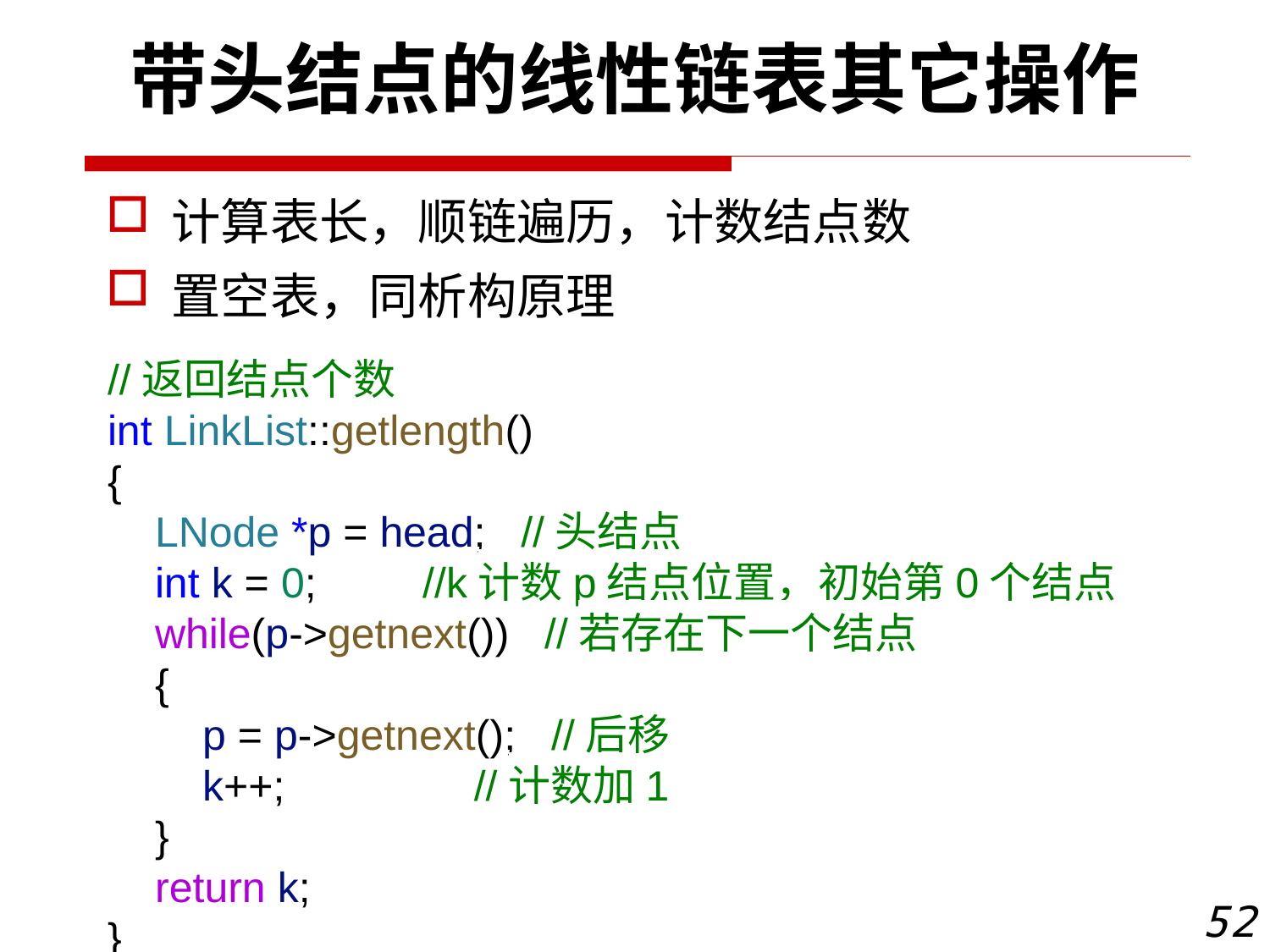

带头结点的线性链表其它操作
计算表长，顺链遍历，计数结点数
置空表，同析构原理
//返回结点个数
int LinkList::getlength()
{
    LNode *p = head;   //头结点
    int k = 0;         //k计数p结点位置，初始第0个结点
    while(p->getnext())   //若存在下一个结点
    {
        p = p->getnext();   //后移
        k++;                //计数加1
    }
    return k;
}
52